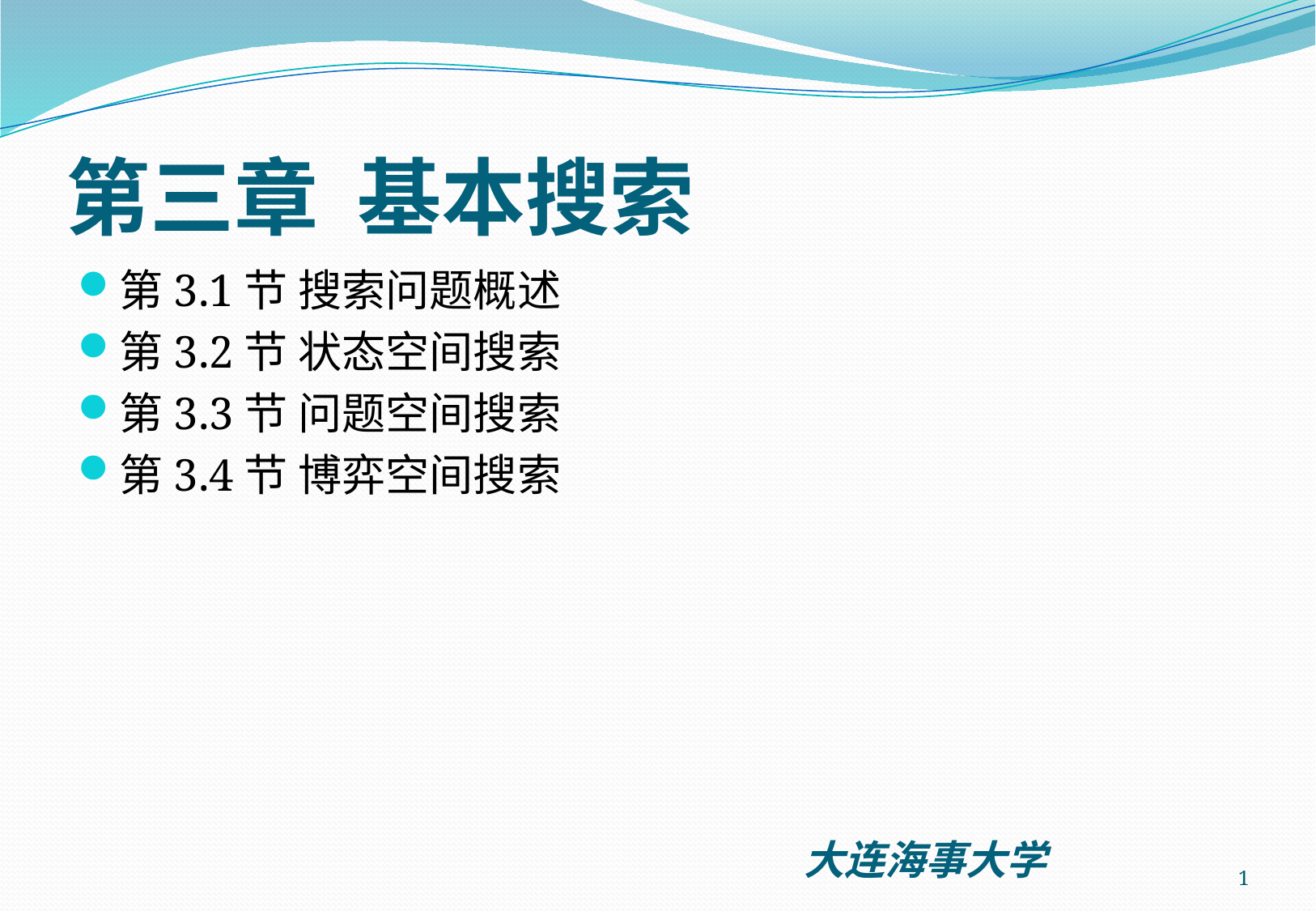

# 第三章  基本搜索
第3.1节 搜索问题概述
第3.2节 状态空间搜索
第3.3节 问题空间搜索
第3.4节 博弈空间搜索

1